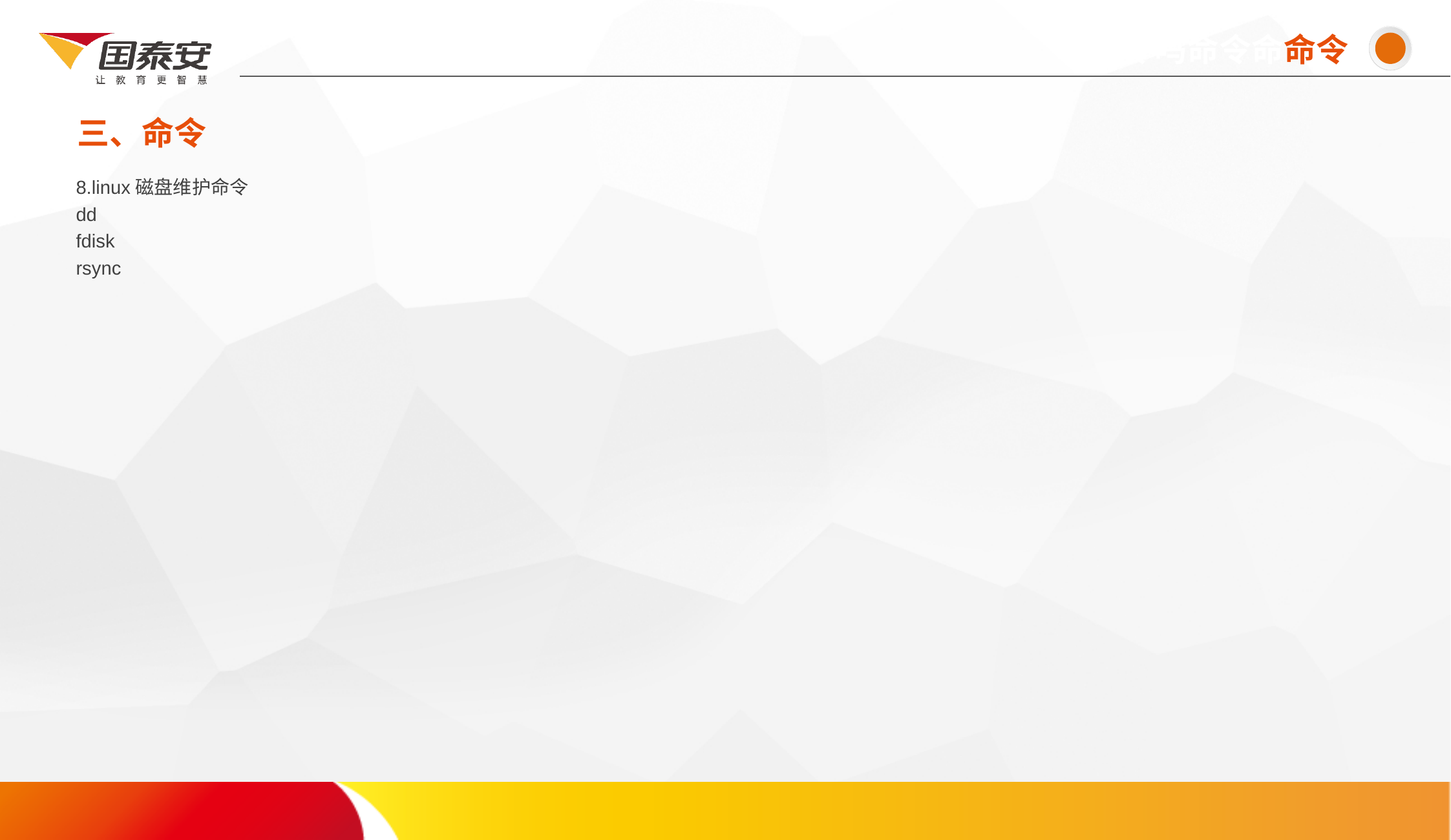

命令吗命令命命令
三、命令

# 8.linux磁盘维护命令 dd fdisk rsync